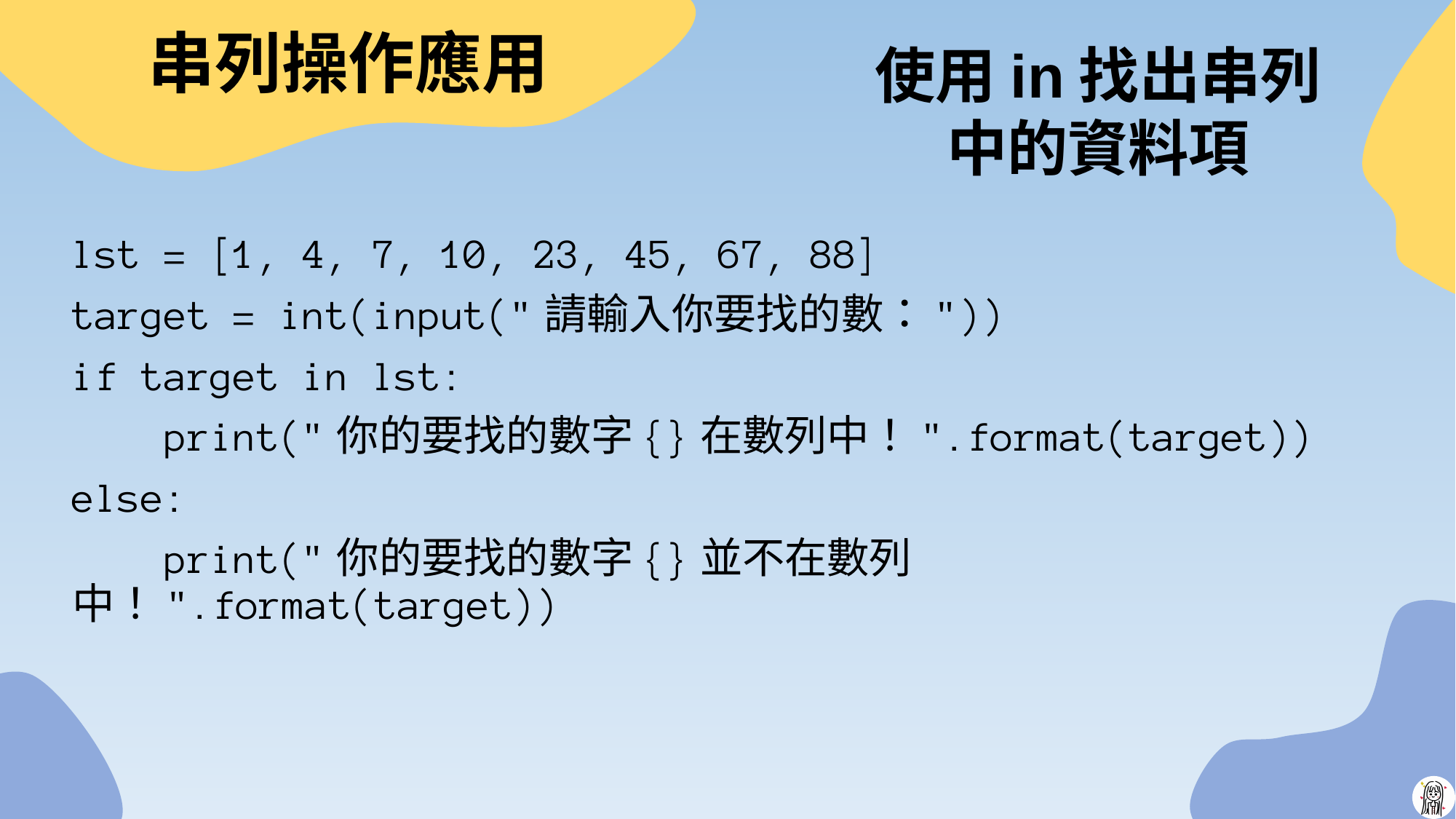

使用in找出串列中的資料項
# 串列操作應用
lst = [1, 4, 7, 10, 23, 45, 67, 88]
target = int(input("請輸入你要找的數："))
if target in lst:
    print("你的要找的數字{}在數列中！".format(target))
else:
    print("你的要找的數字{}並不在數列中！".format(target))
3